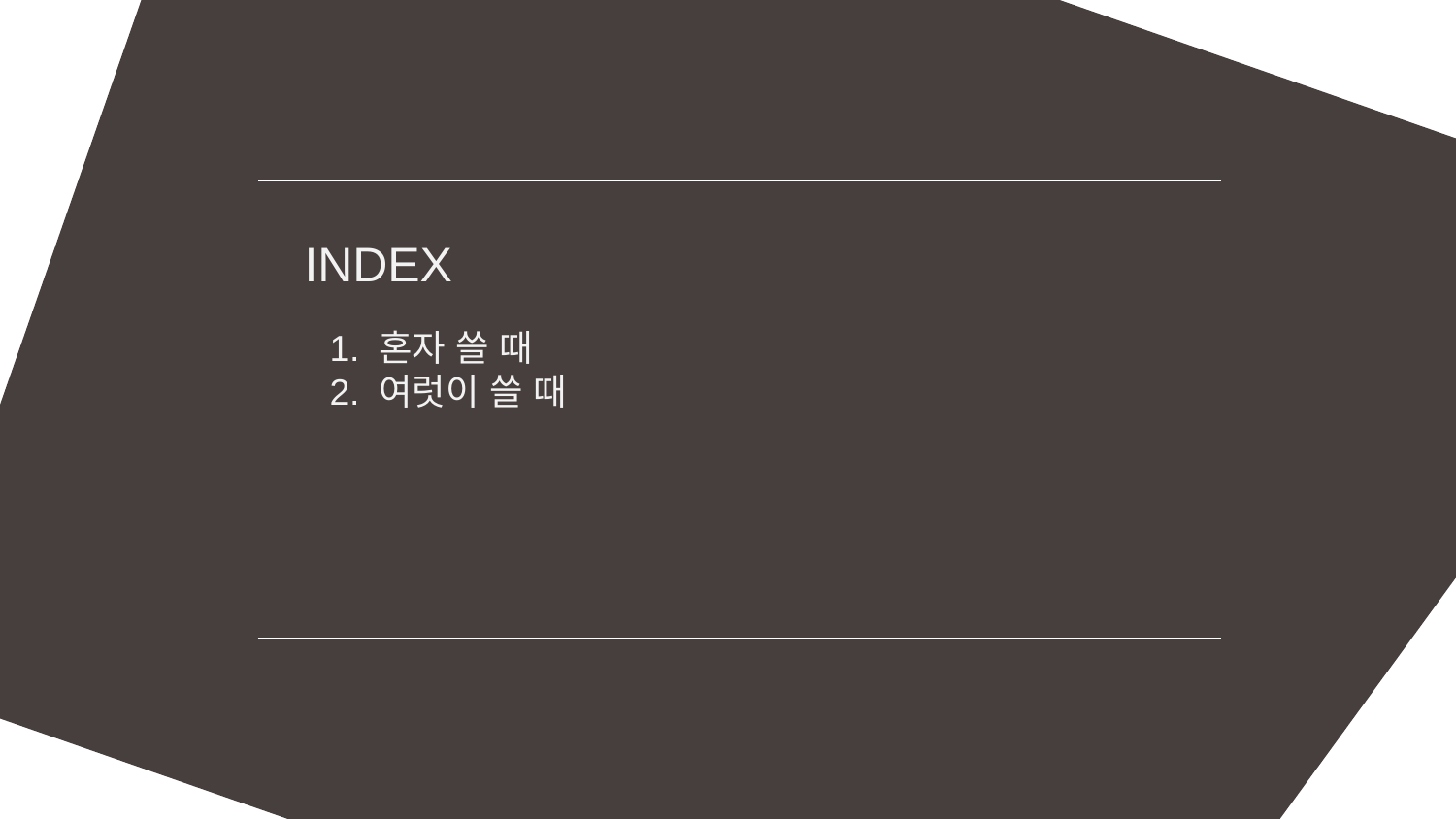

INDEX
1. 혼자 쓸 때
2. 여럿이 쓸 때